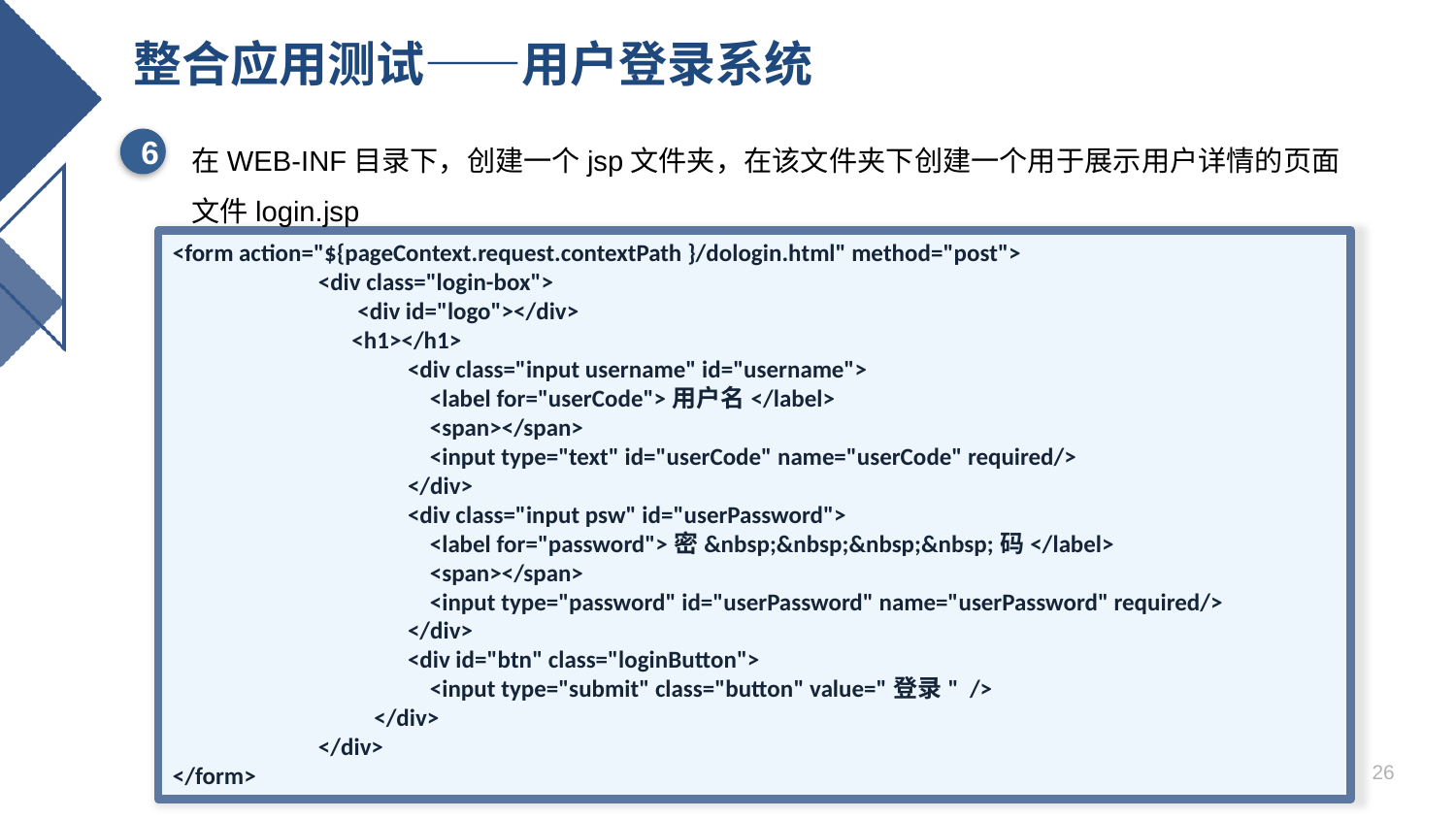

# 整合应用测试——用户登录系统
在WEB-INF目录下，创建一个jsp文件夹，在该文件夹下创建一个用于展示用户详情的页面文件login.jsp
6
<form action="${pageContext.request.contextPath }/dologin.html" method="post">
	<div class="login-box">
	       <div id="logo"></div>
	      <h1></h1>
	                <div class="input username" id="username">
	                    <label for="userCode">用户名</label>
	                    <span></span>
	                    <input type="text" id="userCode" name="userCode" required/>
	                </div>
	                <div class="input psw" id="userPassword">
	                    <label for="password">密&nbsp;&nbsp;&nbsp;&nbsp;码</label>
	                    <span></span>
	                    <input type="password" id="userPassword" name="userPassword" required/>
	                </div>
	                <div id="btn" class="loginButton">
	                    <input type="submit" class="button" value="登录"  />
	          </div>
	</div>
</form>
26